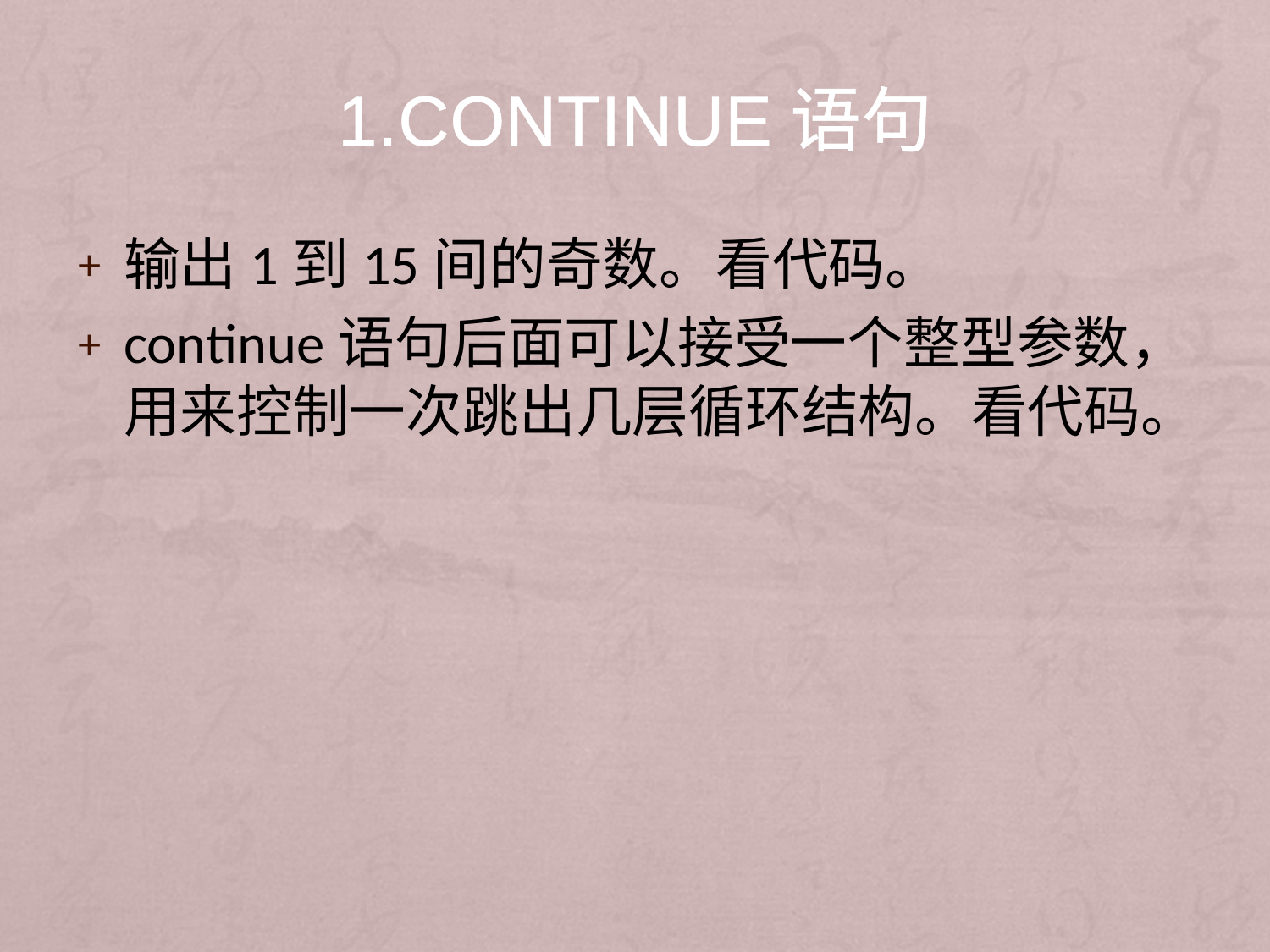

# 1.continue语句
输出1到15间的奇数。看代码。
continue语句后面可以接受一个整型参数，用来控制一次跳出几层循环结构。看代码。